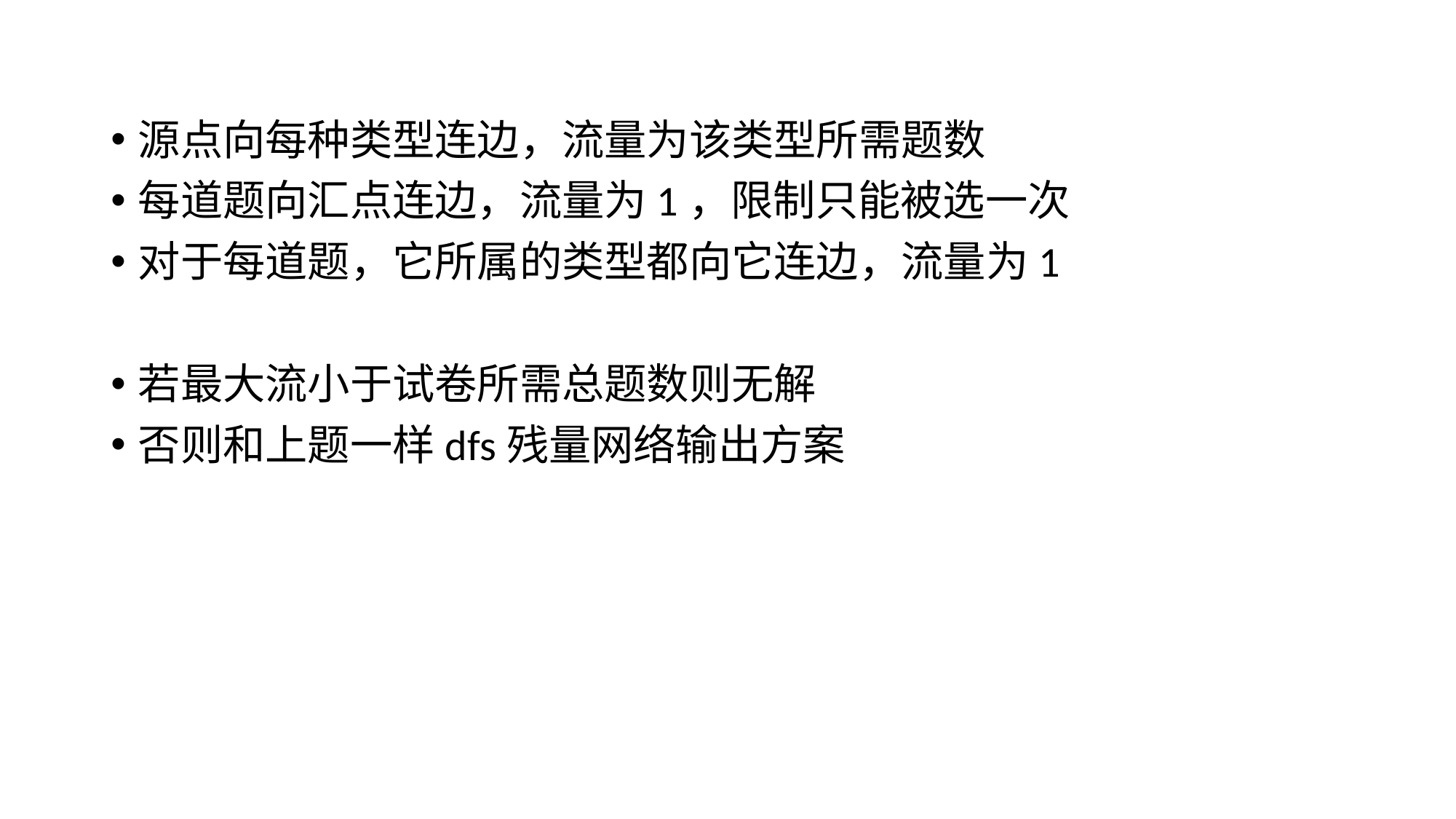

源点向每种类型连边，流量为该类型所需题数
每道题向汇点连边，流量为1，限制只能被选一次
对于每道题，它所属的类型都向它连边，流量为1

若最大流小于试卷所需总题数则无解
否则和上题一样dfs残量网络输出方案